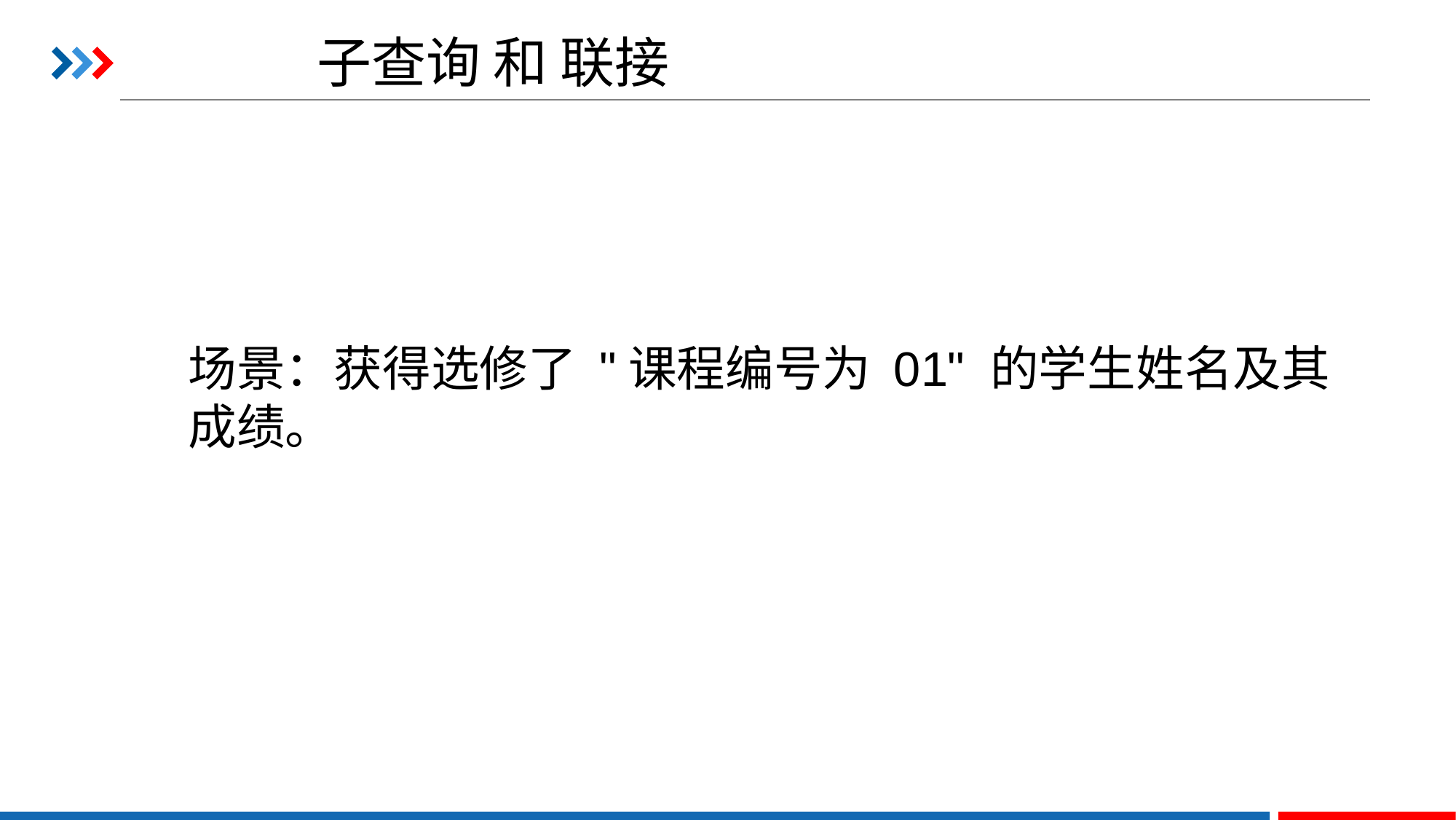

子查询 和 联接
场景：获得选修了 "课程编号为 01" 的学生姓名及其成绩。